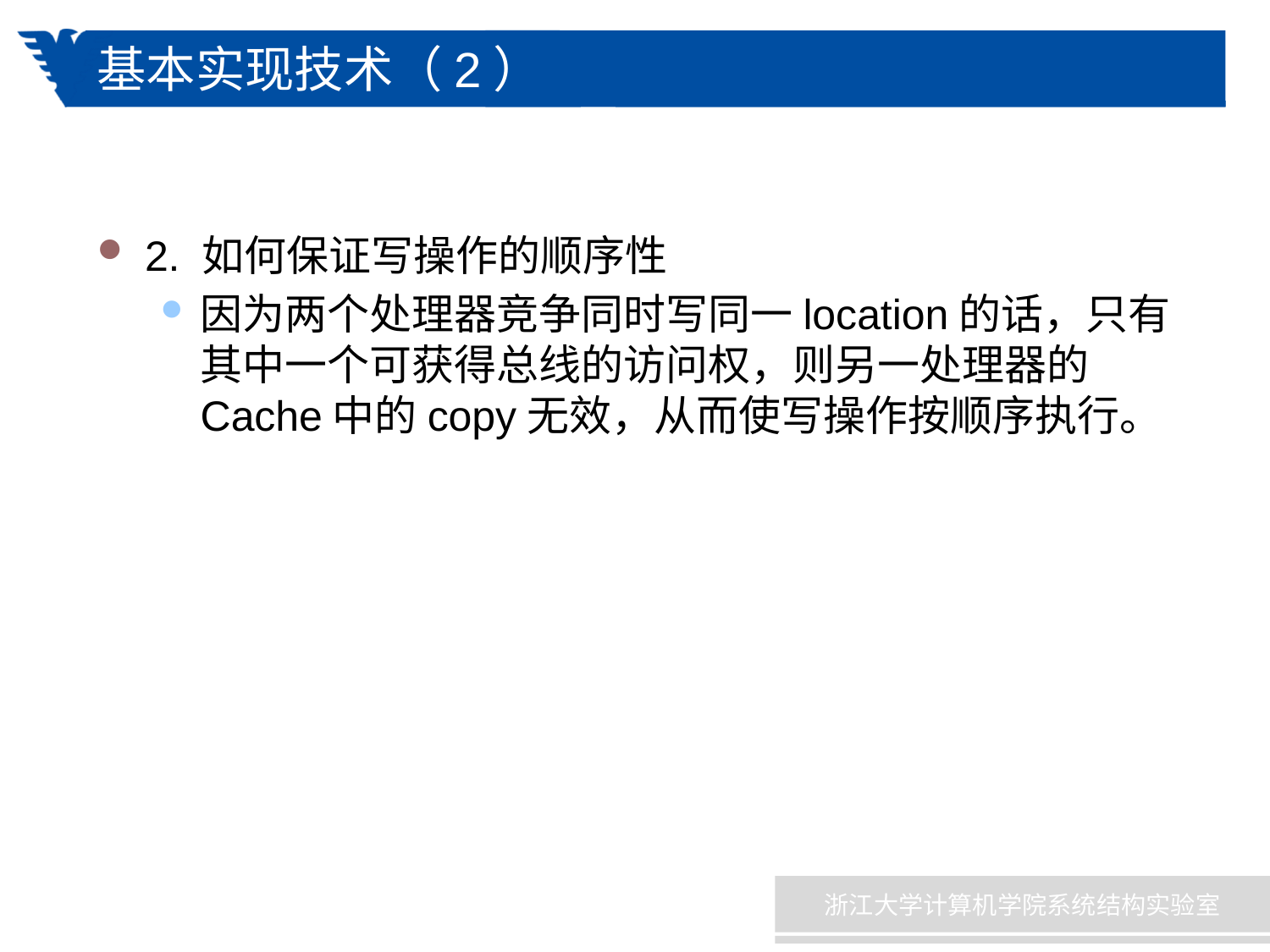

# 基本实现技术（2）
2. 如何保证写操作的顺序性
因为两个处理器竞争同时写同一location的话，只有其中一个可获得总线的访问权，则另一处理器的Cache中的copy无效，从而使写操作按顺序执行。